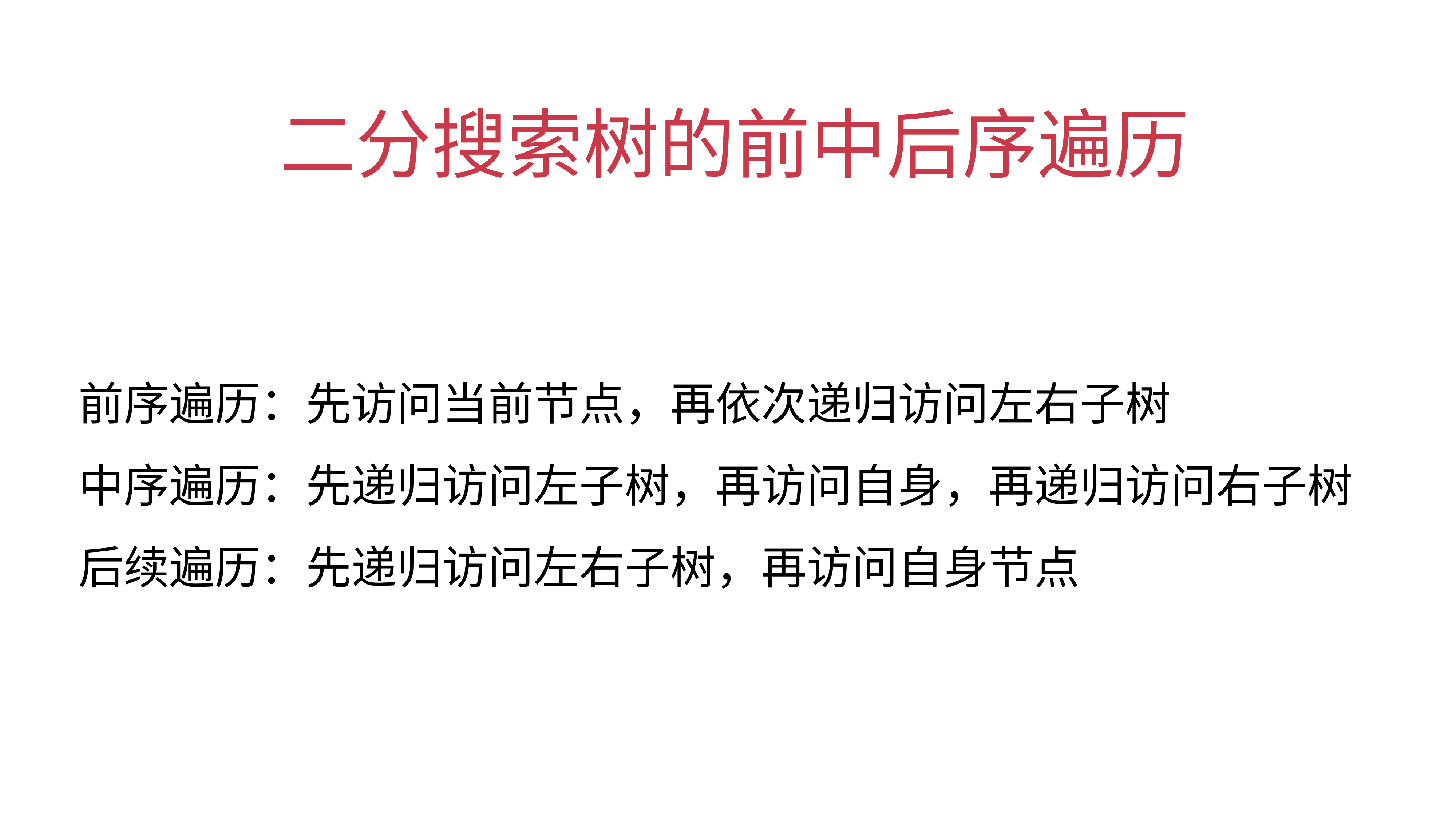

# 二分搜索树的前中后序遍历
前序遍历：先访问当前节点，再依次递归访问左右子树
中序遍历：先递归访问左子树，再访问自身，再递归访问右子树
后续遍历：先递归访问左右子树，再访问自身节点